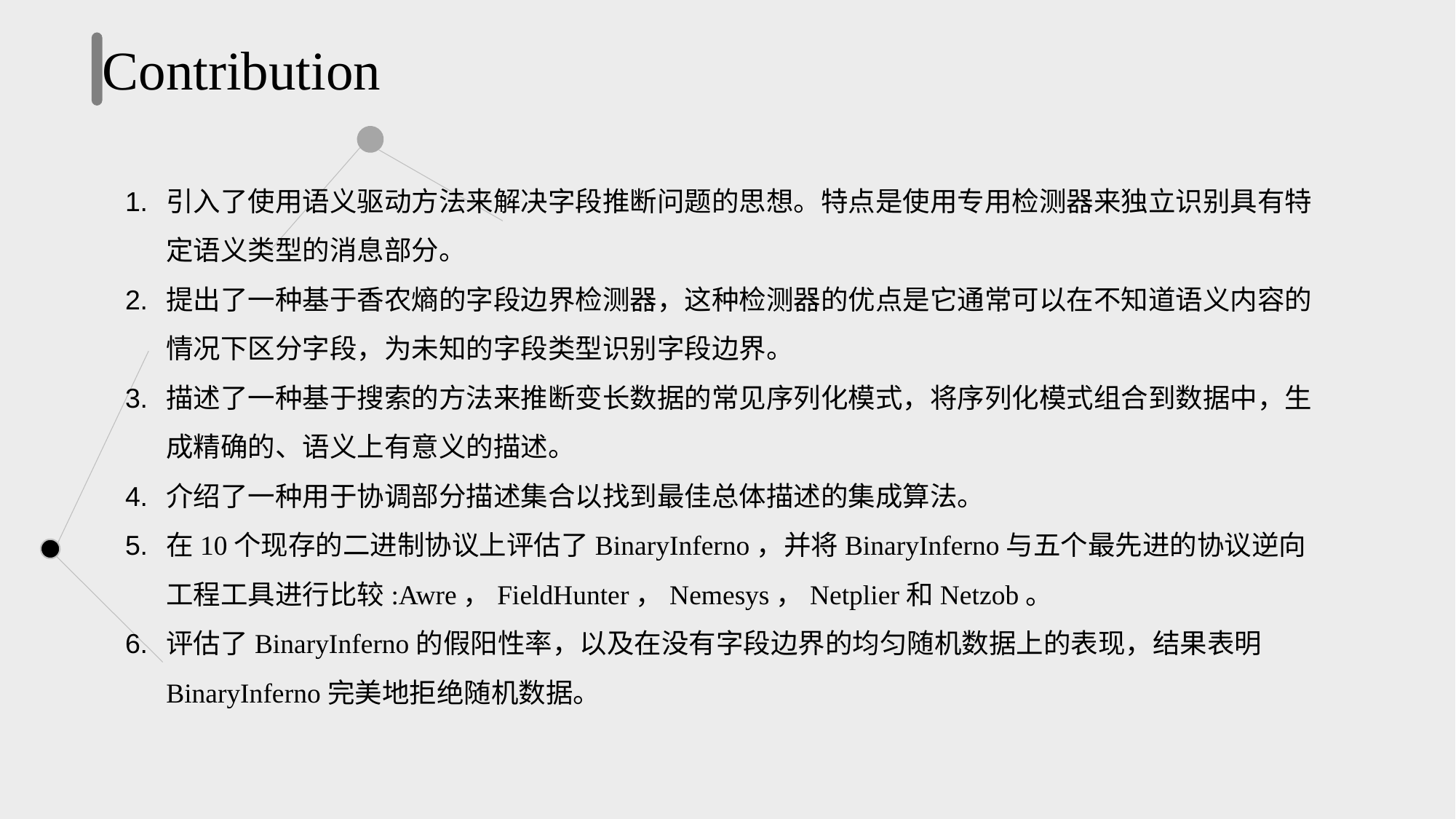

Contribution

引入了使用语义驱动方法来解决字段推断问题的思想。特点是使用专用检测器来独立识别具有特定语义类型的消息部分。
提出了一种基于香农熵的字段边界检测器，这种检测器的优点是它通常可以在不知道语义内容的情况下区分字段，为未知的字段类型识别字段边界。
描述了一种基于搜索的方法来推断变长数据的常见序列化模式，将序列化模式组合到数据中，生成精确的、语义上有意义的描述。
介绍了一种用于协调部分描述集合以找到最佳总体描述的集成算法。
在10个现存的二进制协议上评估了BinaryInferno，并将BinaryInferno与五个最先进的协议逆向工程工具进行比较:Awre，FieldHunter，Nemesys，Netplier和Netzob。
评估了BinaryInferno的假阳性率，以及在没有字段边界的均匀随机数据上的表现，结果表明BinaryInferno完美地拒绝随机数据。